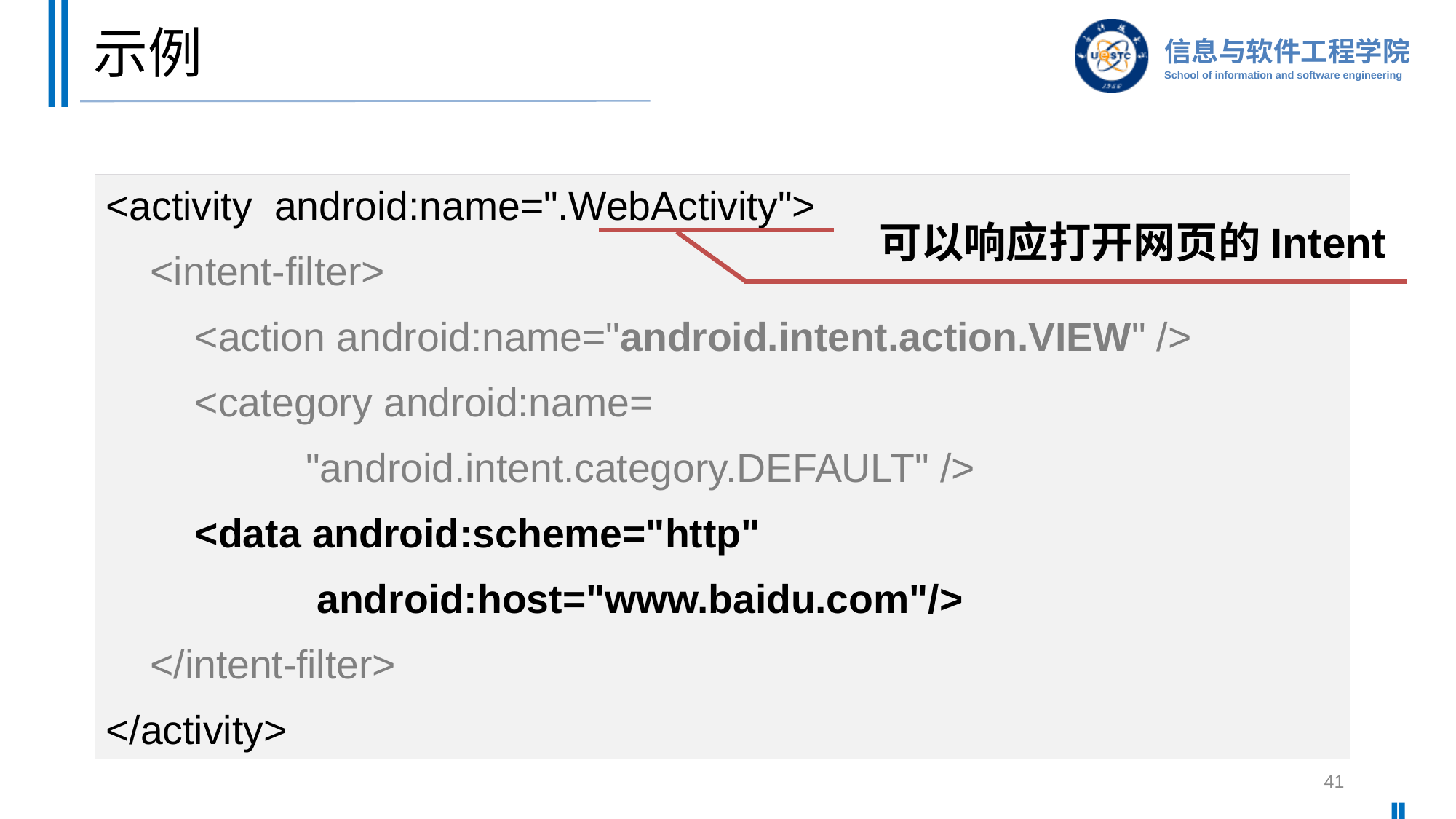

# 示例
<activity  android:name=".WebActivity">
    <intent-filter>
        <action android:name="android.intent.action.VIEW" />
        <category android:name=
                  "android.intent.category.DEFAULT" />
        <data android:scheme="http"
                   android:host="www.baidu.com"/>
    </intent-filter>
</activity>
可以响应打开网页的Intent
41